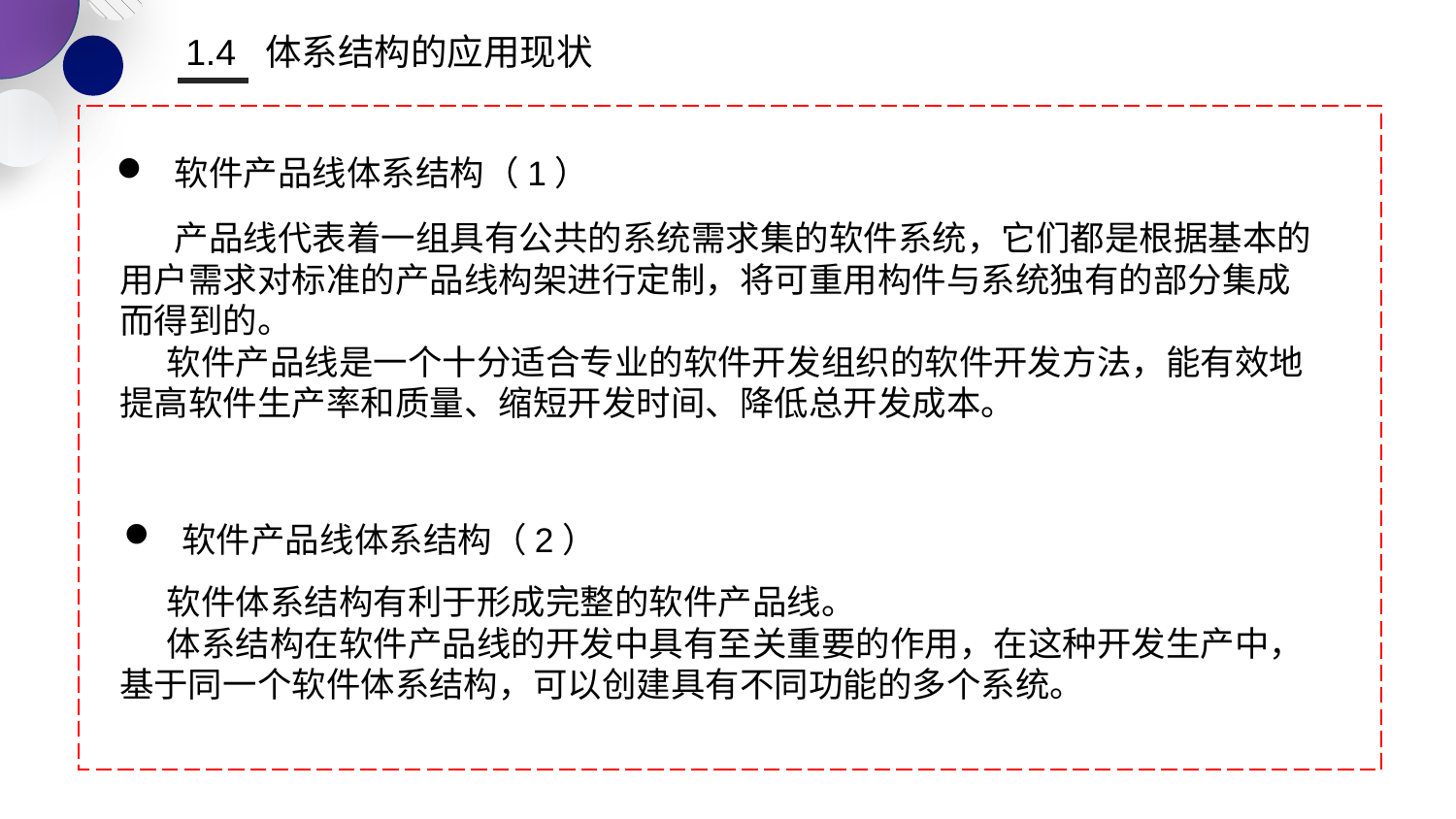

1.4  体系结构的应用现状

  软件产品线体系结构（1）
      产品线代表着一组具有公共的系统需求集的软件系统，它们都是根据基本的用户需求对标准的产品线构架进行定制，将可重用构件与系统独有的部分集成而得到的。
     软件产品线是一个十分适合专业的软件开发组织的软件开发方法，能有效地提高软件生产率和质量、缩短开发时间、降低总开发成本。
  软件产品线体系结构（2）
     软件体系结构有利于形成完整的软件产品线。
     体系结构在软件产品线的开发中具有至关重要的作用，在这种开发生产中，基于同一个软件体系结构，可以创建具有不同功能的多个系统。